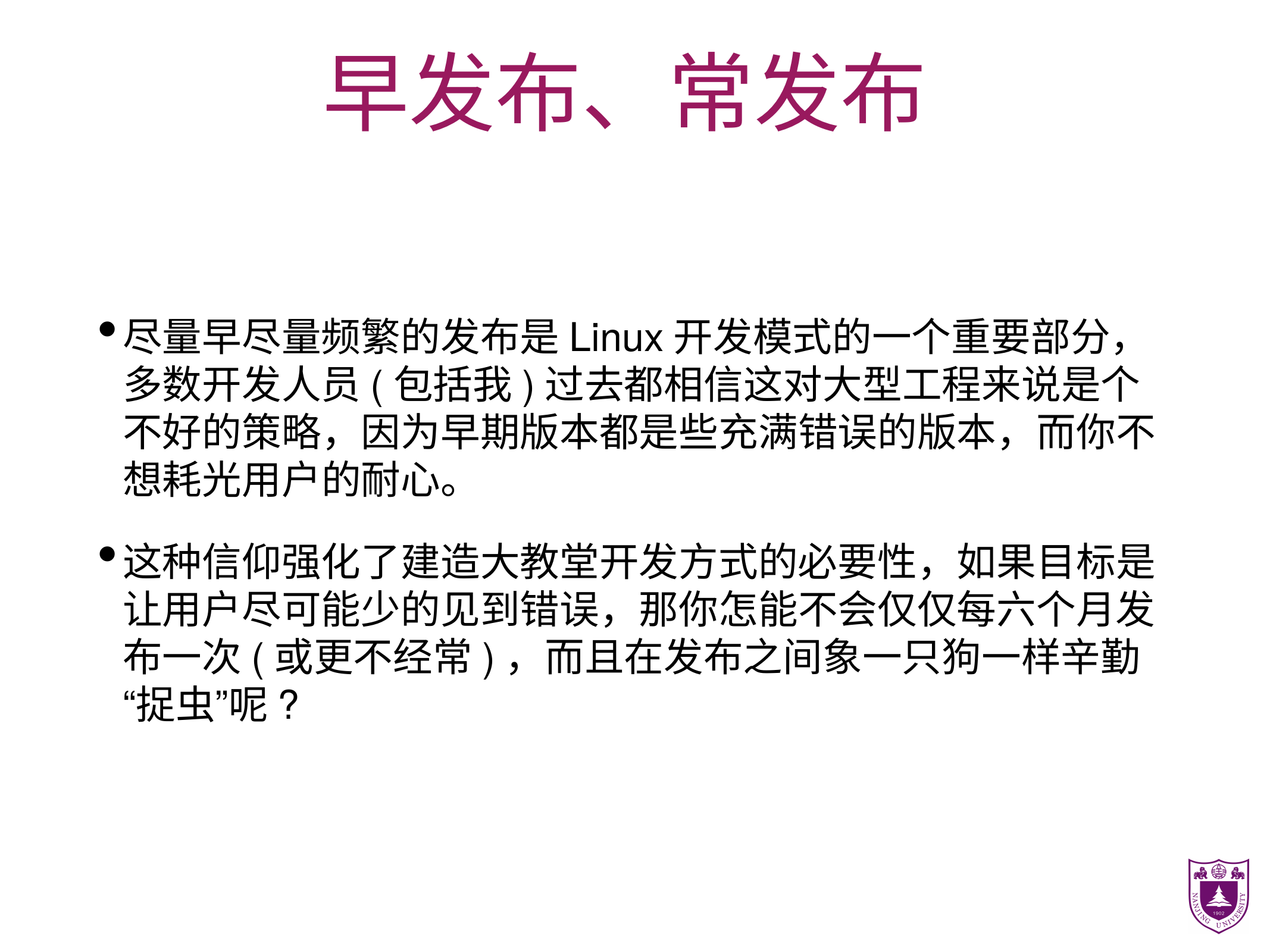

# 早发布、常发布
尽量早尽量频繁的发布是Linux开发模式的一个重要部分，多数开发人员(包括我)过去都相信这对大型工程来说是个不好的策略，因为早期版本都是些充满错误的版本，而你不想耗光用户的耐心。
这种信仰强化了建造大教堂开发方式的必要性，如果目标是让用户尽可能少的见到错误，那你怎能不会仅仅每六个月发布一次(或更不经常)，而且在发布之间象一只狗一样辛勤“捉虫”呢?